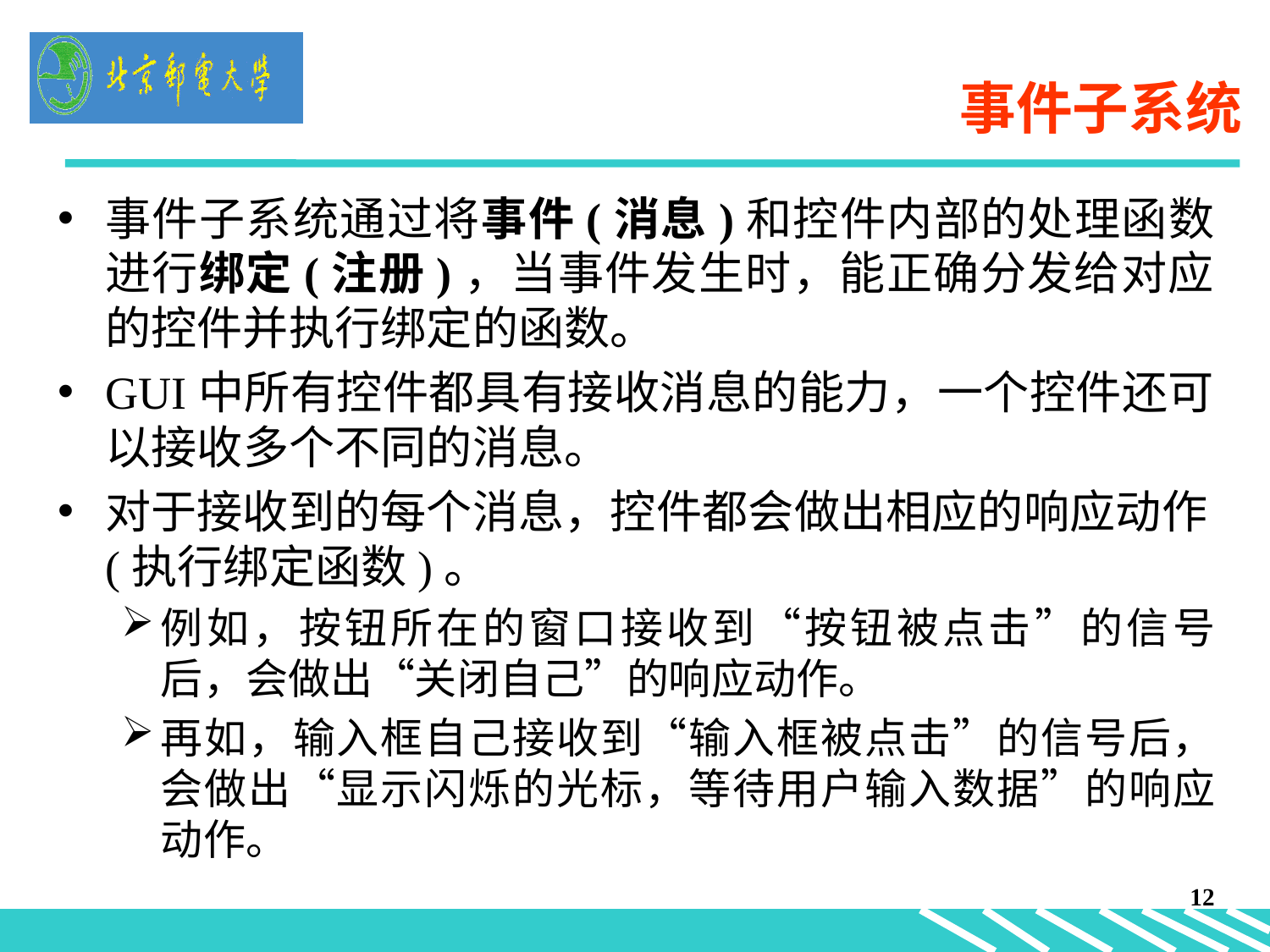

# 事件子系统
事件子系统通过将事件(消息)和控件内部的处理函数进行绑定(注册)，当事件发生时，能正确分发给对应的控件并执行绑定的函数。
GUI中所有控件都具有接收消息的能力，一个控件还可以接收多个不同的消息。
对于接收到的每个消息，控件都会做出相应的响应动作(执行绑定函数)。
例如，按钮所在的窗口接收到“按钮被点击”的信号后，会做出“关闭自己”的响应动作。
再如，输入框自己接收到“输入框被点击”的信号后，会做出“显示闪烁的光标，等待用户输入数据”的响应动作。
12